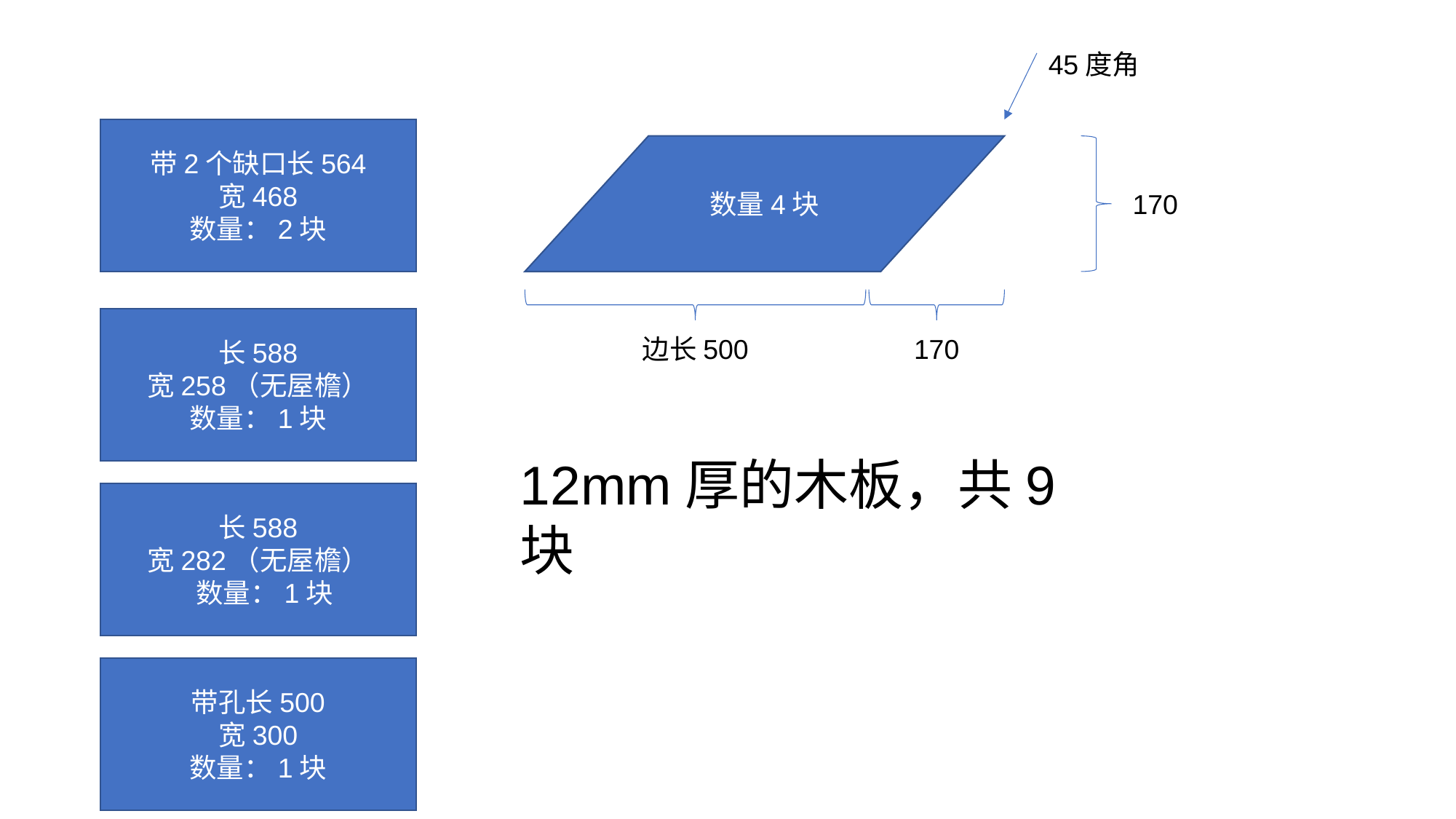

45度角
带2个缺口长564
宽468
数量：2块

数量4块

170

长588
宽258（无屋檐）
数量：1块
边长500
170
12mm厚的木板，共9块
长588
宽282（无屋檐）
 数量：1块
带孔长500
宽300
数量：1块